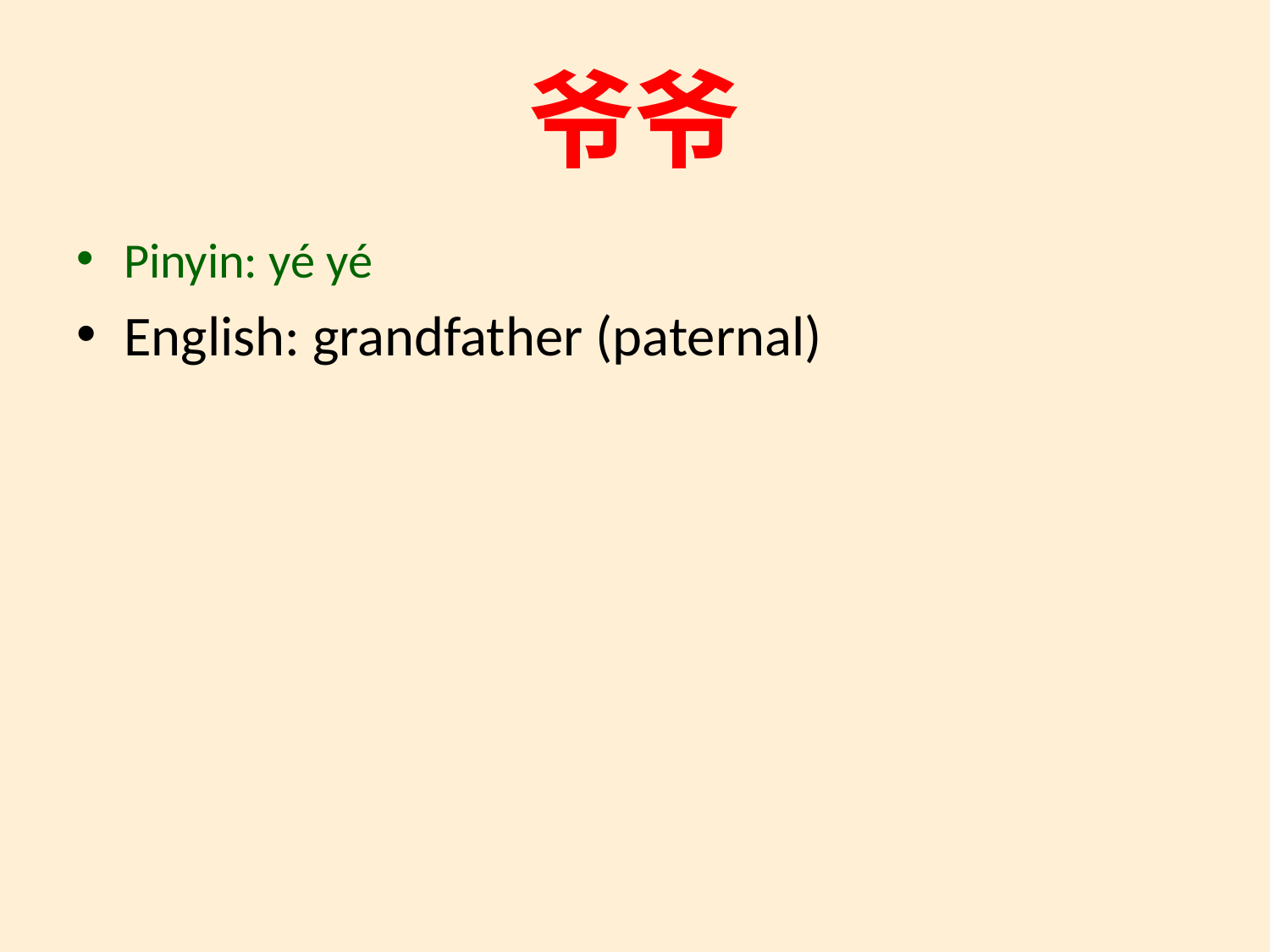

# 爷爷
Pinyin: yé yé
English: grandfather (paternal)